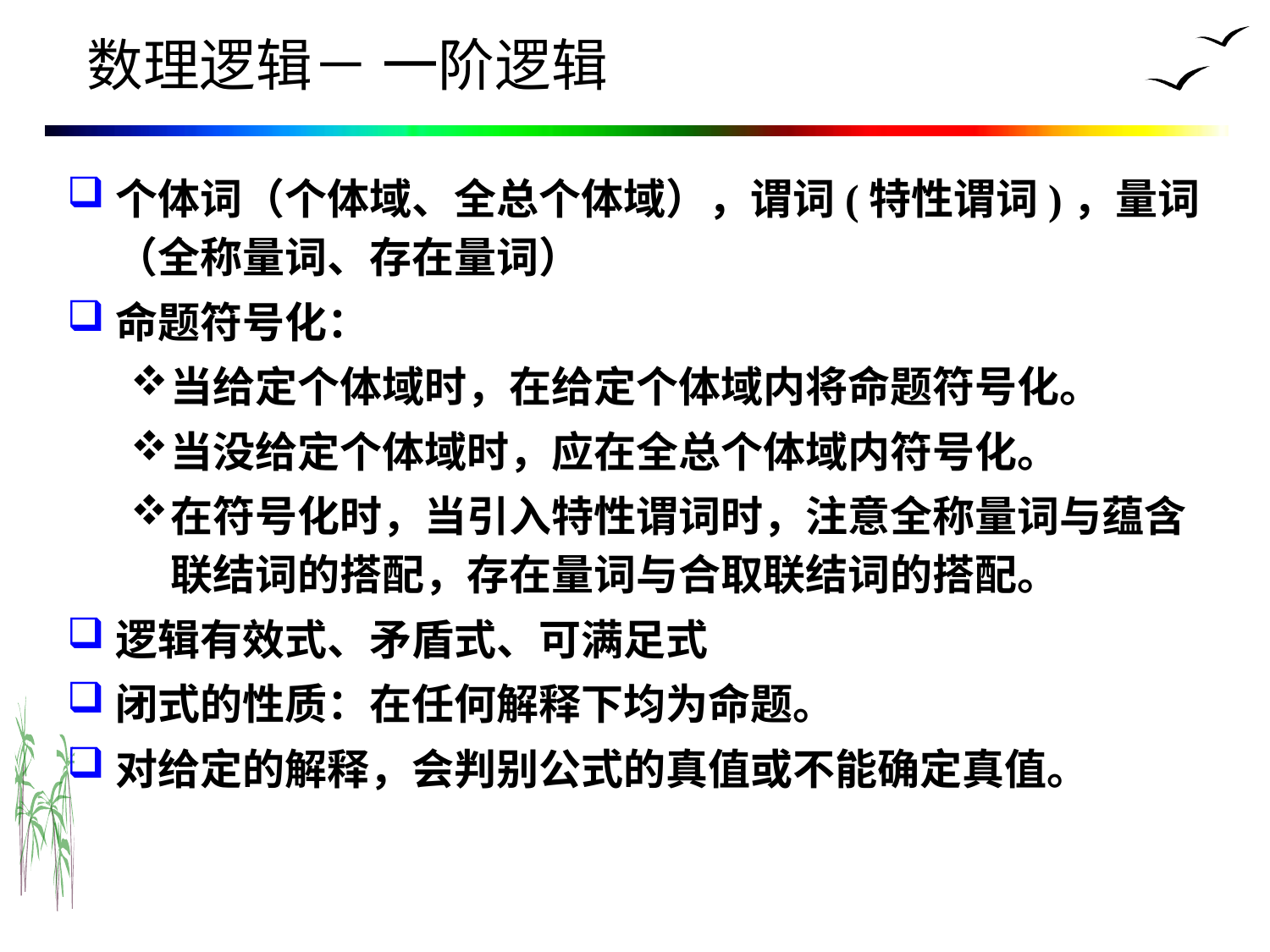

# 数理逻辑－ 一阶逻辑
个体词（个体域、全总个体域），谓词(特性谓词)，量词（全称量词、存在量词）
命题符号化：
当给定个体域时，在给定个体域内将命题符号化。
当没给定个体域时，应在全总个体域内符号化。
在符号化时，当引入特性谓词时，注意全称量词与蕴含联结词的搭配，存在量词与合取联结词的搭配。
逻辑有效式、矛盾式、可满足式
闭式的性质：在任何解释下均为命题。
对给定的解释，会判别公式的真值或不能确定真值。